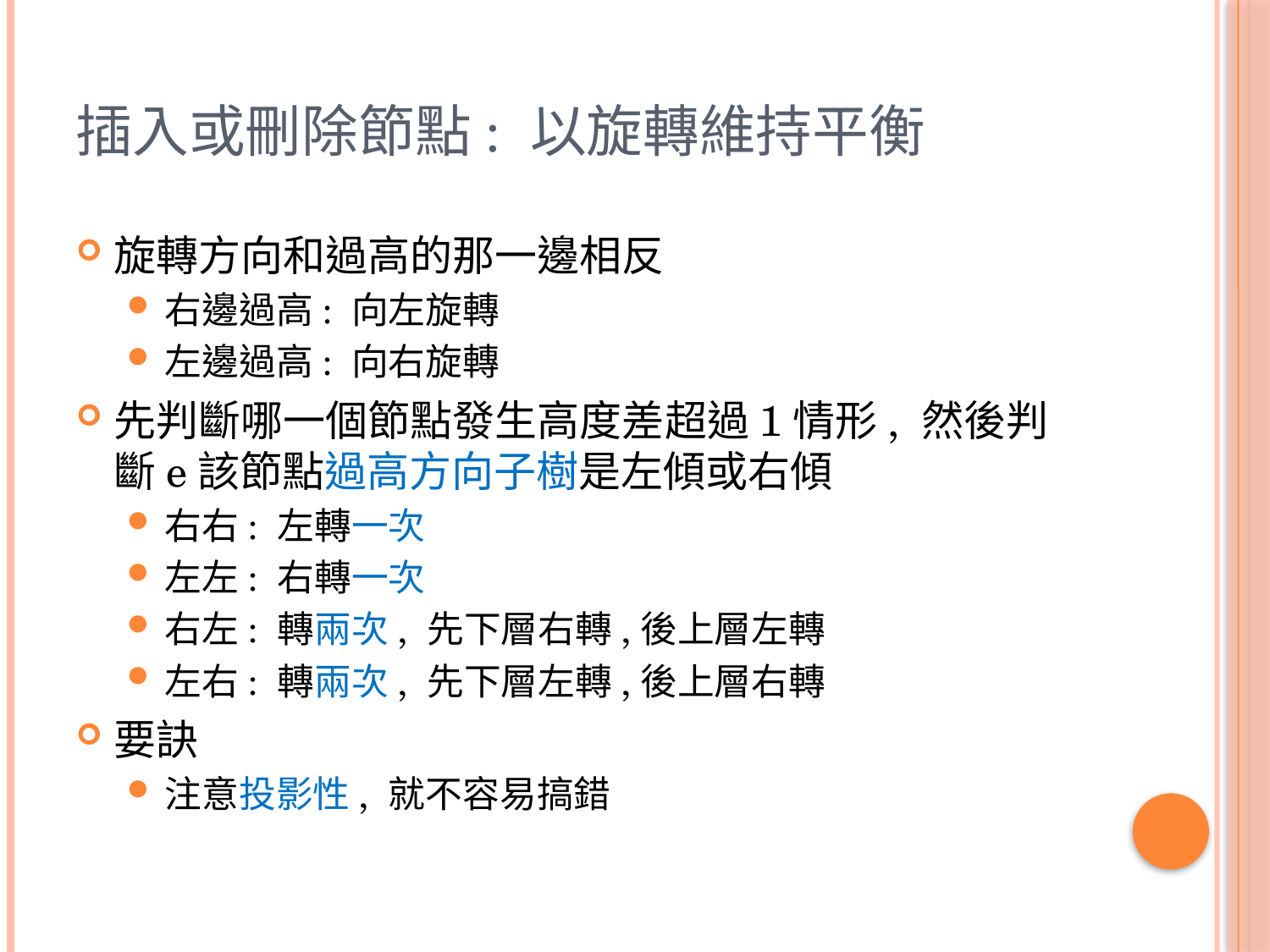

# 插入或刪除節點: 以旋轉維持平衡
旋轉方向和過高的那一邊相反
右邊過高: 向左旋轉
左邊過高: 向右旋轉
先判斷哪一個節點發生高度差超過1情形, 然後判斷e該節點過高方向子樹是左傾或右傾
右右: 左轉一次
左左: 右轉一次
右左: 轉兩次, 先下層右轉,後上層左轉
左右: 轉兩次, 先下層左轉,後上層右轉
要訣
注意投影性, 就不容易搞錯